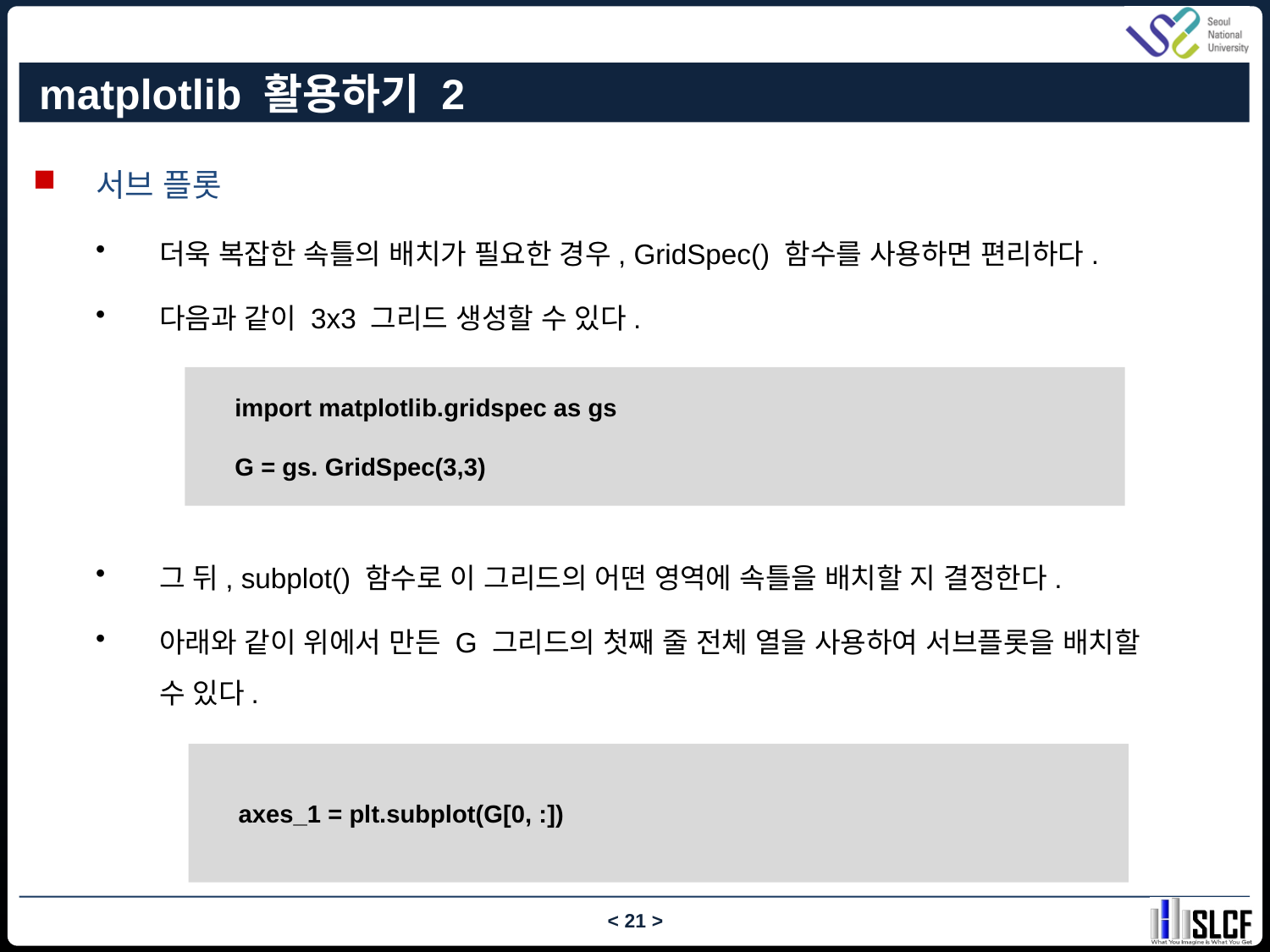

# matplotlib 활용하기 2
서브 플롯
더욱 복잡한 속틀의 배치가 필요한 경우, GridSpec() 함수를 사용하면 편리하다.
다음과 같이 3x3 그리드 생성할 수 있다.

그 뒤, subplot() 함수로 이 그리드의 어떤 영역에 속틀을 배치할 지 결정한다.
아래와 같이 위에서 만든 G 그리드의 첫째 줄 전체 열을 사용하여 서브플롯을 배치할 수 있다.

import matplotlib.gridspec as gs

G = gs. GridSpec(3,3)
axes_1 = plt.subplot(G[0, :])